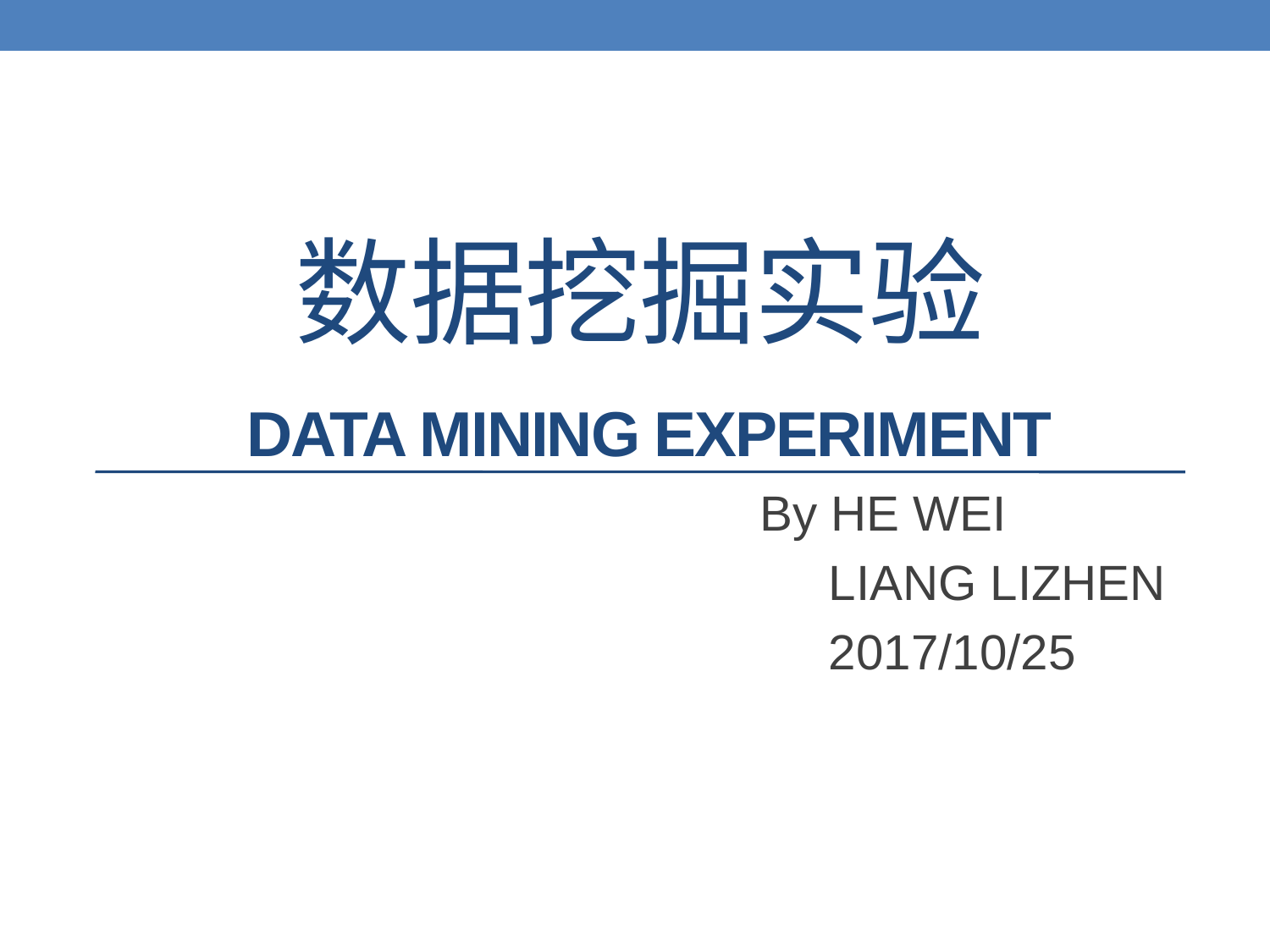

# 数据挖掘实验
DATA MINING ExPeriment
 By HE WEI
      LIANG LIZHEN
      2017/10/25